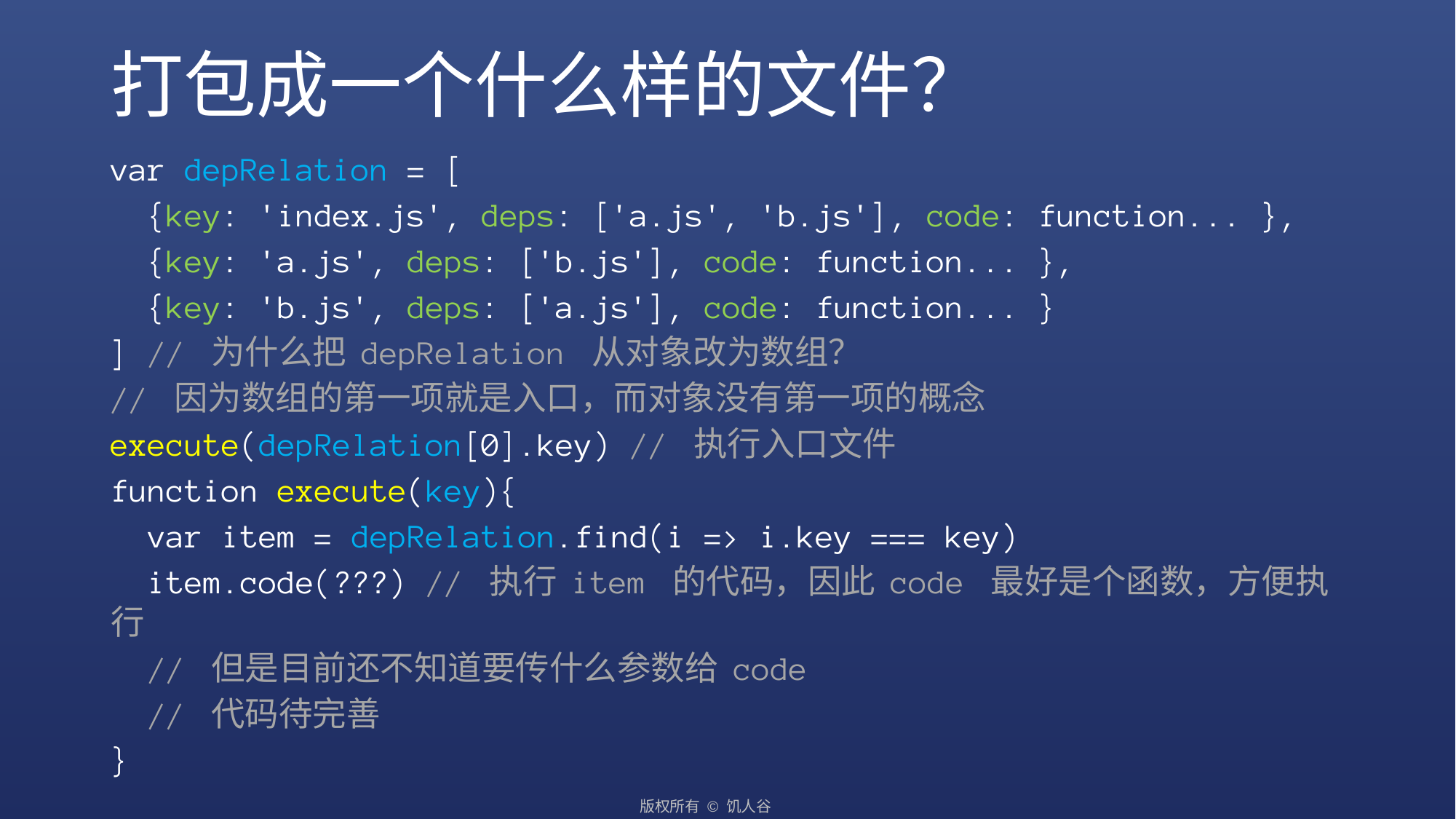

# 打包成一个什么样的文件？
var depRelation = [
  {key: 'index.js', deps: ['a.js', 'b.js'], code: function... },
  {key: 'a.js', deps: ['b.js'], code: function... },
  {key: 'b.js', deps: ['a.js'], code: function... }
] // 为什么把 depRelation 从对象改为数组？
// 因为数组的第一项就是入口，而对象没有第一项的概念
execute(depRelation[0].key) // 执行入口文件
function execute(key){
  var item = depRelation.find(i => i.key === key)
  item.code(???) // 执行 item 的代码，因此 code 最好是个函数，方便执行
  // 但是目前还不知道要传什么参数给 code
  // 代码待完善
}